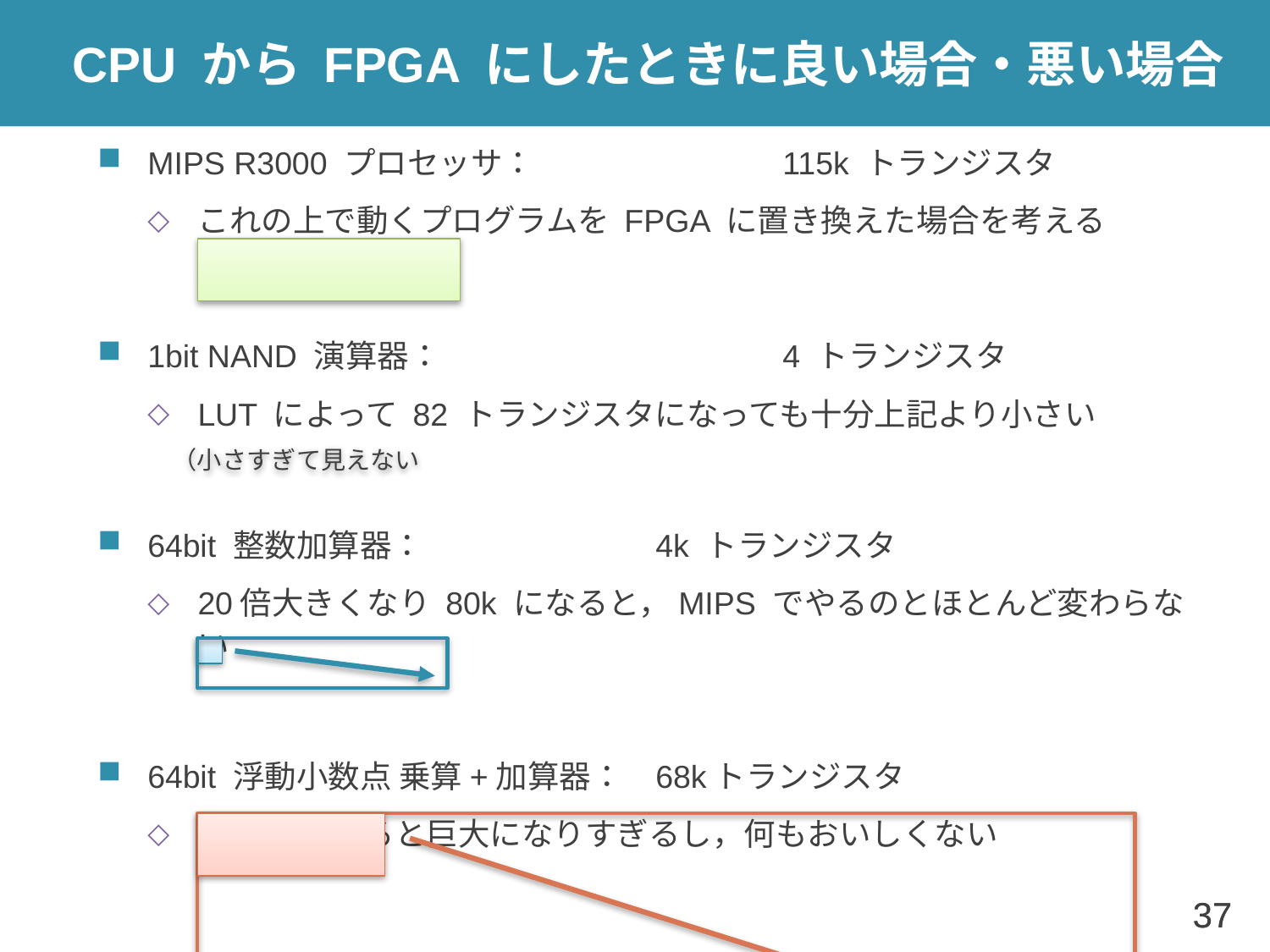

# CPU から FPGA にしたときに良い場合・悪い場合
MIPS R3000 プロセッサ：		115k トランジスタ
これの上で動くプログラムを FPGA に置き換えた場合を考える

1bit NAND 演算器：			4 トランジスタ
LUT によって 82 トランジスタになっても十分上記より小さい
64bit 整数加算器：			4k トランジスタ
20倍大きくなり 80k になると，MIPS でやるのとほとんど変わらない
64bit 浮動小数点 乗算+加算器：	68kトランジスタ
FPGA にすると巨大になりすぎるし，何もおいしくない
（小さすぎて見えない